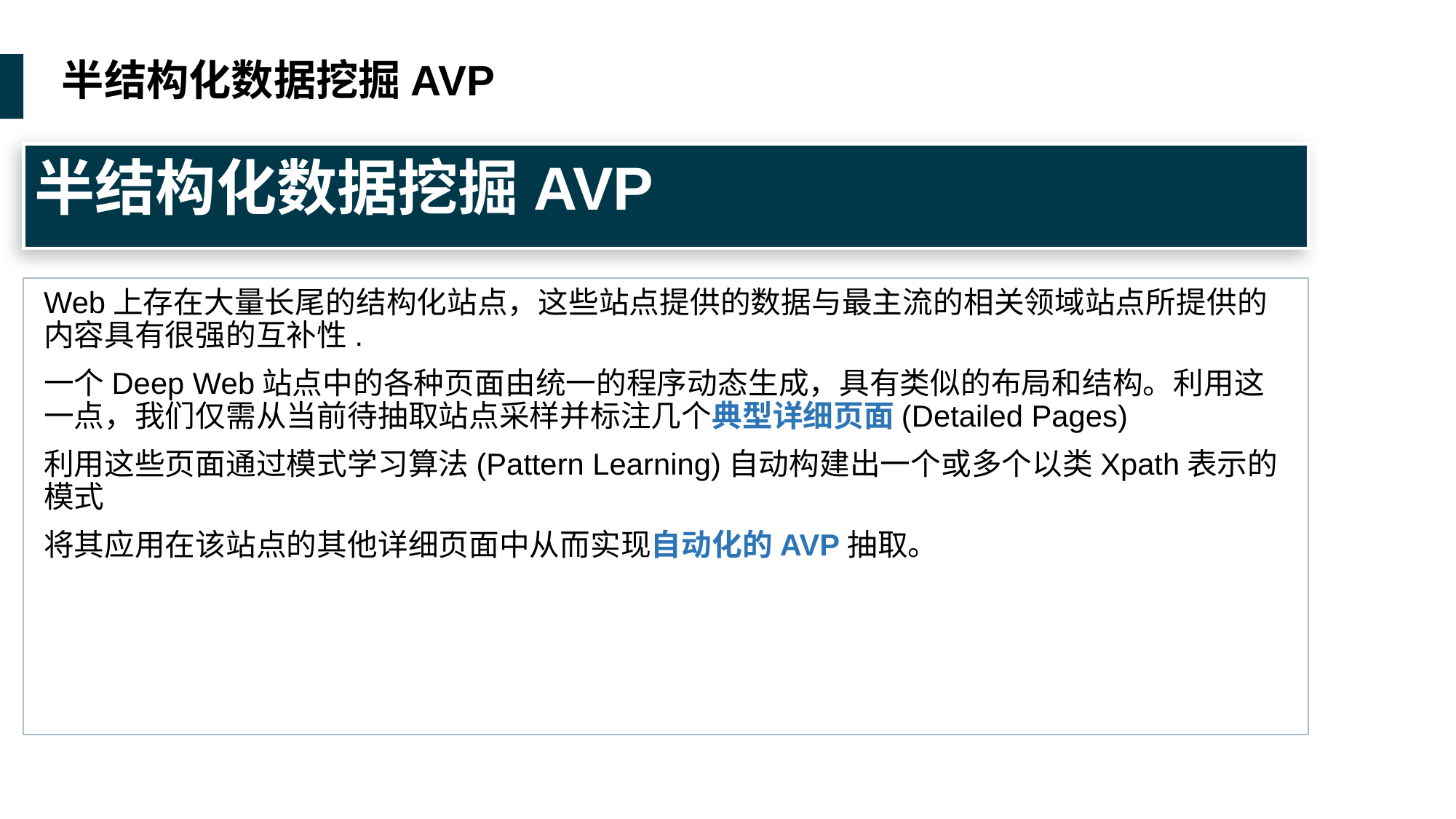

半结构化数据挖掘AVP
半结构化数据挖掘AVP
Web上存在大量长尾的结构化站点，这些站点提供的数据与最主流的相关领域站点所提供的内容具有很强的互补性.
一个Deep Web站点中的各种页面由统一的程序动态生成，具有类似的布局和结构。利用这一点，我们仅需从当前待抽取站点采样并标注几个典型详细页面(Detailed Pages)
利用这些页面通过模式学习算法(Pattern Learning)自动构建出一个或多个以类Xpath表示的模式
将其应用在该站点的其他详细页面中从而实现自动化的AVP抽取。